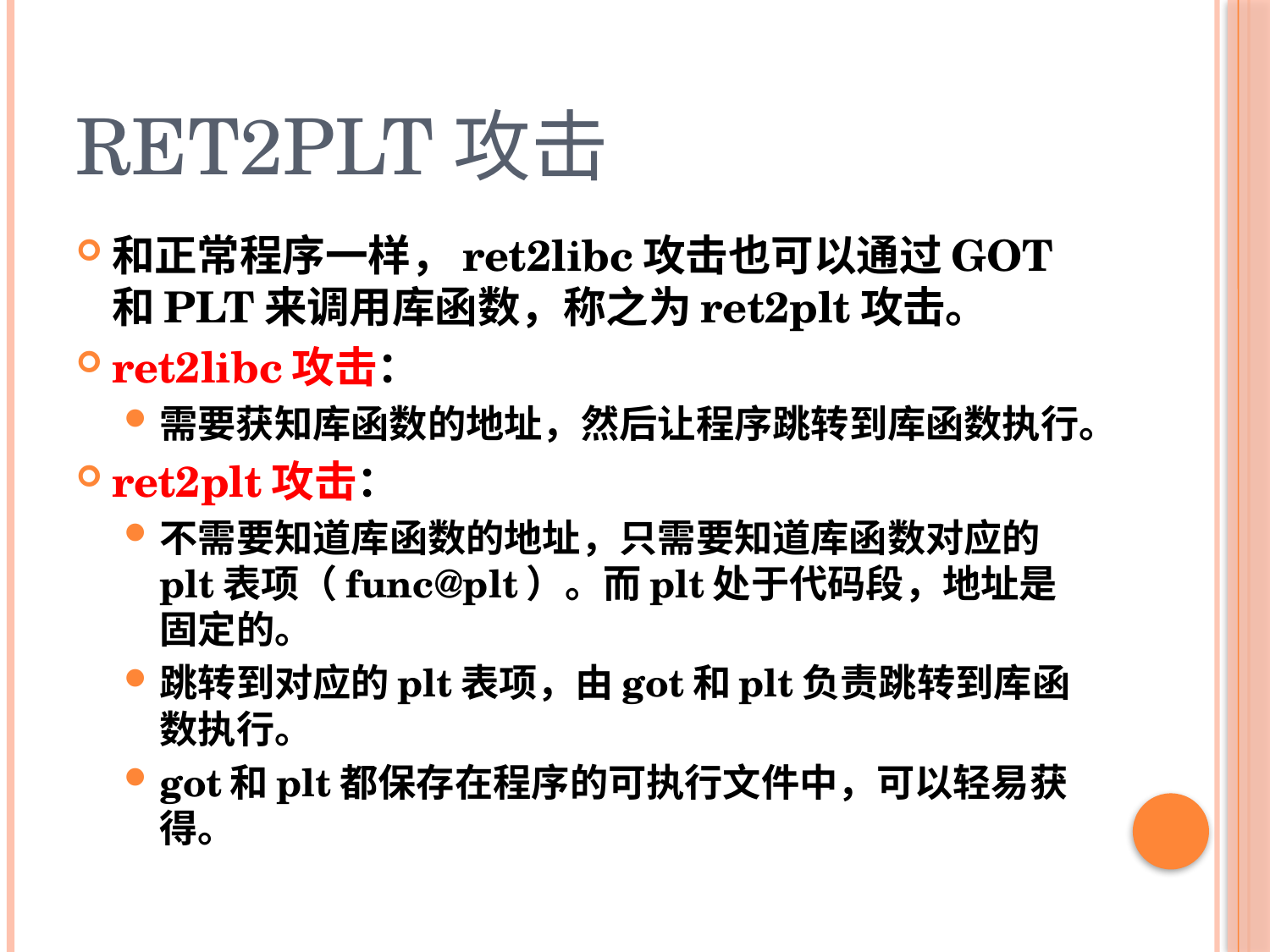

# ret2plt攻击
和正常程序一样，ret2libc攻击也可以通过GOT和PLT来调用库函数，称之为ret2plt攻击。
ret2libc攻击：
需要获知库函数的地址，然后让程序跳转到库函数执行。
ret2plt攻击：
不需要知道库函数的地址，只需要知道库函数对应的plt表项（func@plt）。而plt处于代码段，地址是固定的。
跳转到对应的plt表项，由got和plt负责跳转到库函数执行。
got和plt都保存在程序的可执行文件中，可以轻易获得。